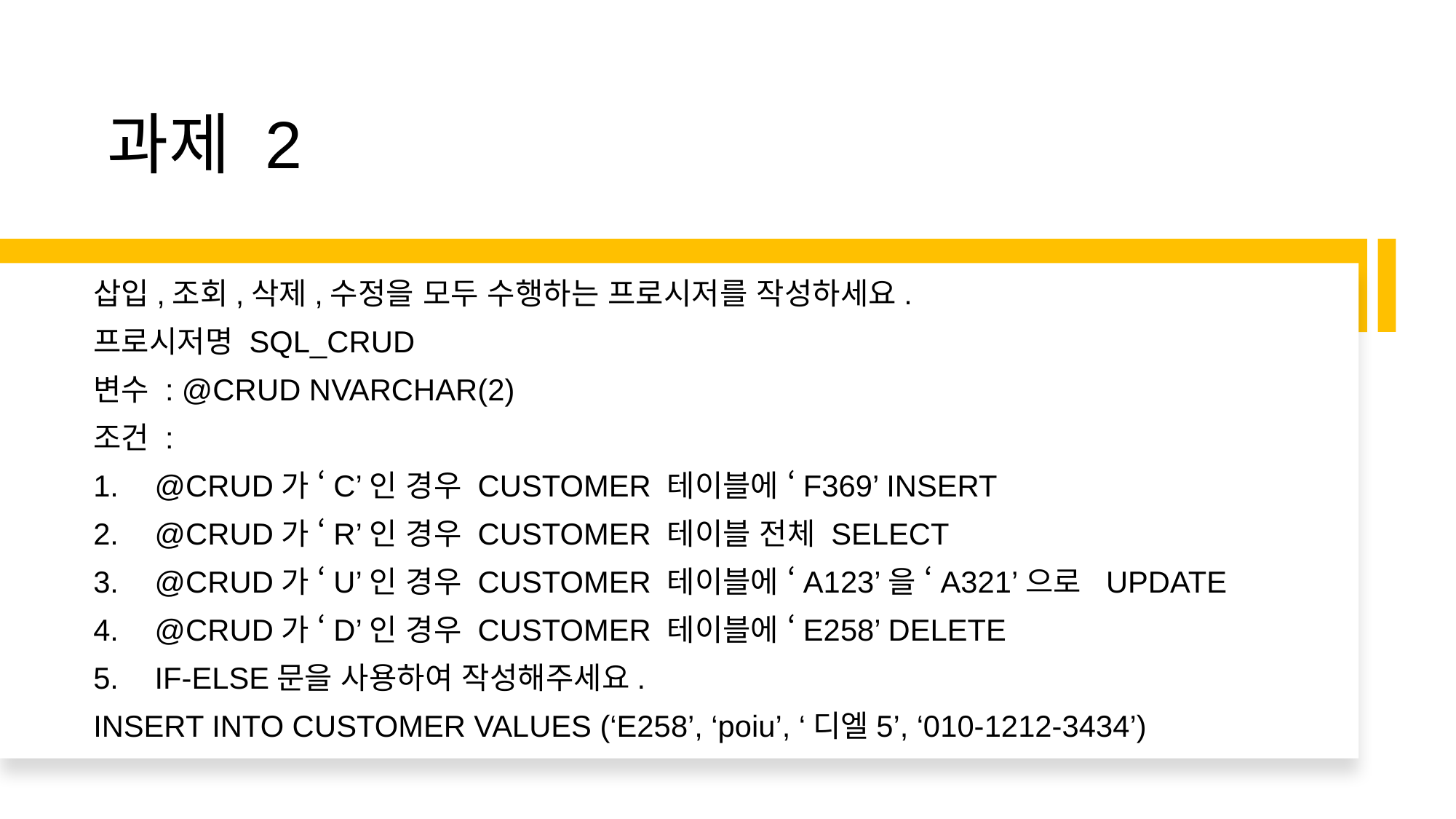

# 과제 2
삽입,조회,삭제,수정을 모두 수행하는 프로시저를 작성하세요.
프로시저명 SQL_CRUD
변수 : @CRUD NVARCHAR(2)
조건 :
@CRUD가 ‘C’인 경우 CUSTOMER 테이블에 ‘F369’ INSERT
@CRUD가 ‘R’인 경우 CUSTOMER 테이블 전체 SELECT
@CRUD가 ‘U’인 경우 CUSTOMER 테이블에 ‘A123’을 ‘A321’으로  UPDATE
@CRUD가 ‘D’인 경우 CUSTOMER 테이블에 ‘E258’ DELETE
IF-ELSE문을 사용하여 작성해주세요.
INSERT INTO CUSTOMER VALUES (‘E258’, ‘poiu’, ‘디엘5’, ‘010-1212-3434’)